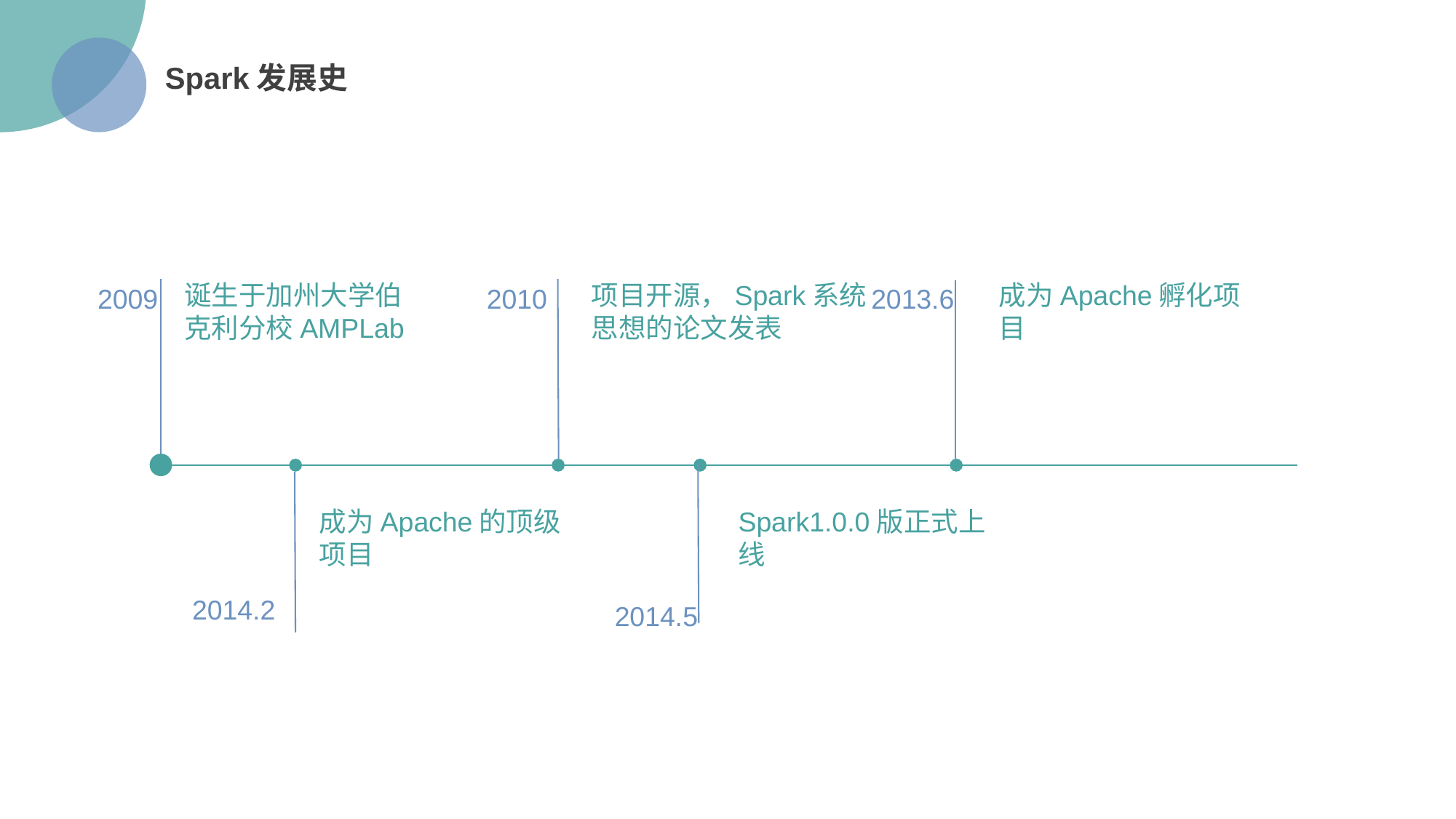

Spark发展史
诞生于加州大学伯克利分校AMPLab
项目开源，Spark系统思想的论文发表
成为Apache孵化项目
2013.6
2009
2010

成为Apache的顶级项目
Spark1.0.0版正式上线
2014.2
2014.5